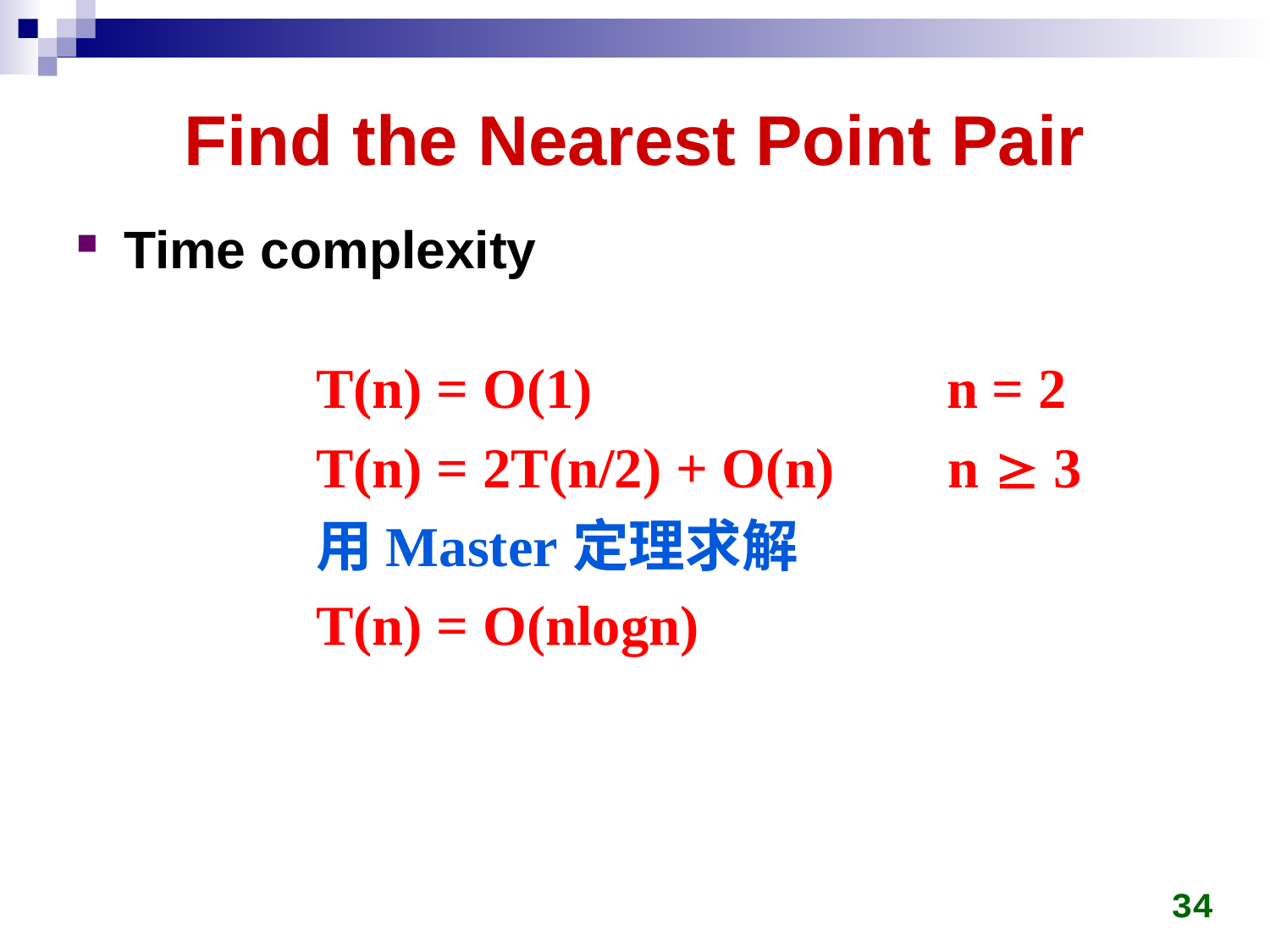

# Find the Nearest Point Pair
Time complexity

T(n) = O(1)                         n = 2
T(n) = 2T(n/2) + O(n)        n ≥ 3
用Master定理求解
T(n) = O(nlogn)
34